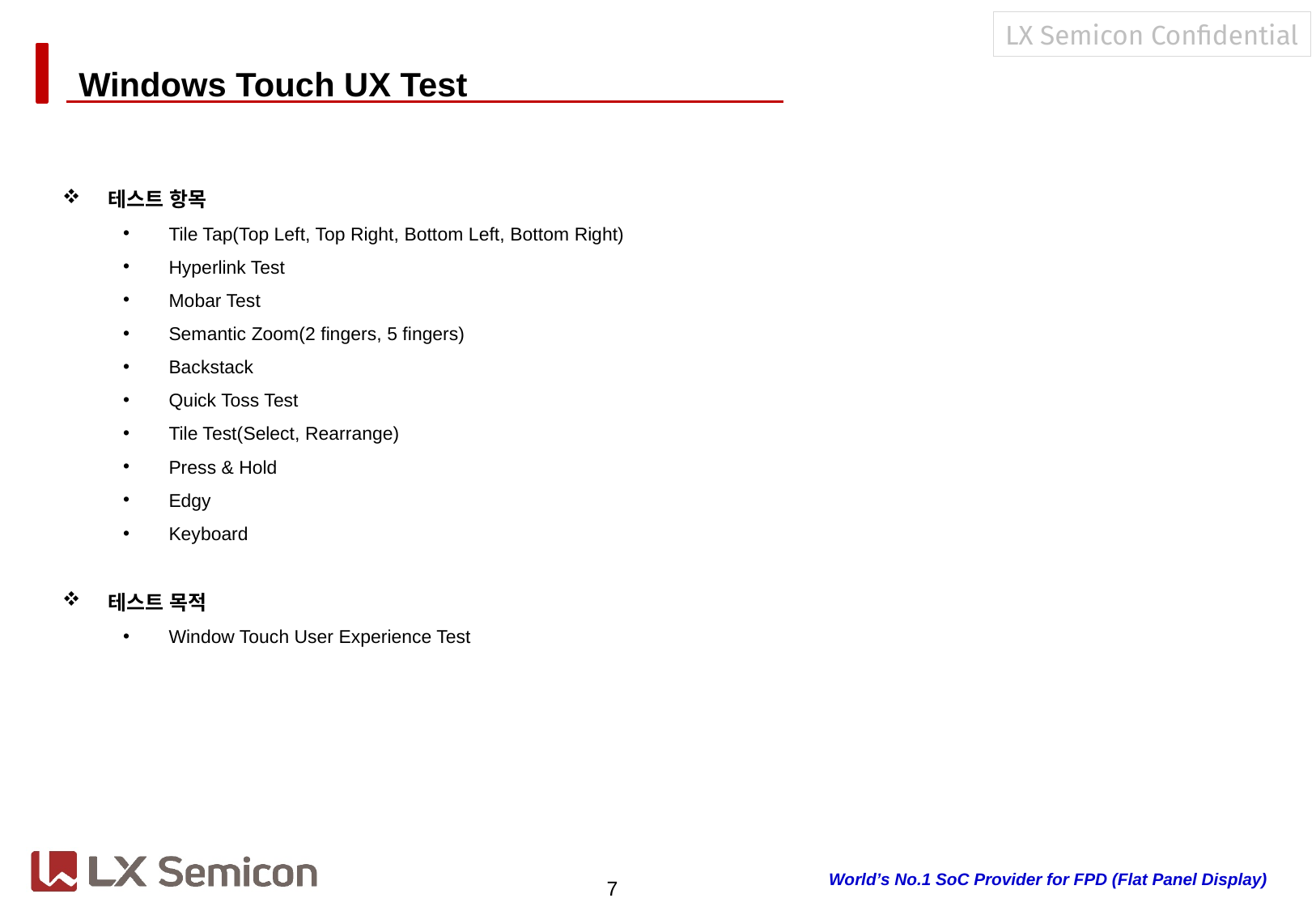

# Windows Touch UX Test
테스트 항목
Tile Tap(Top Left, Top Right, Bottom Left, Bottom Right)
Hyperlink Test
Mobar Test
Semantic Zoom(2 fingers, 5 fingers)
Backstack
Quick Toss Test
Tile Test(Select, Rearrange)
Press & Hold
Edgy
Keyboard

테스트 목적
Window Touch User Experience Test